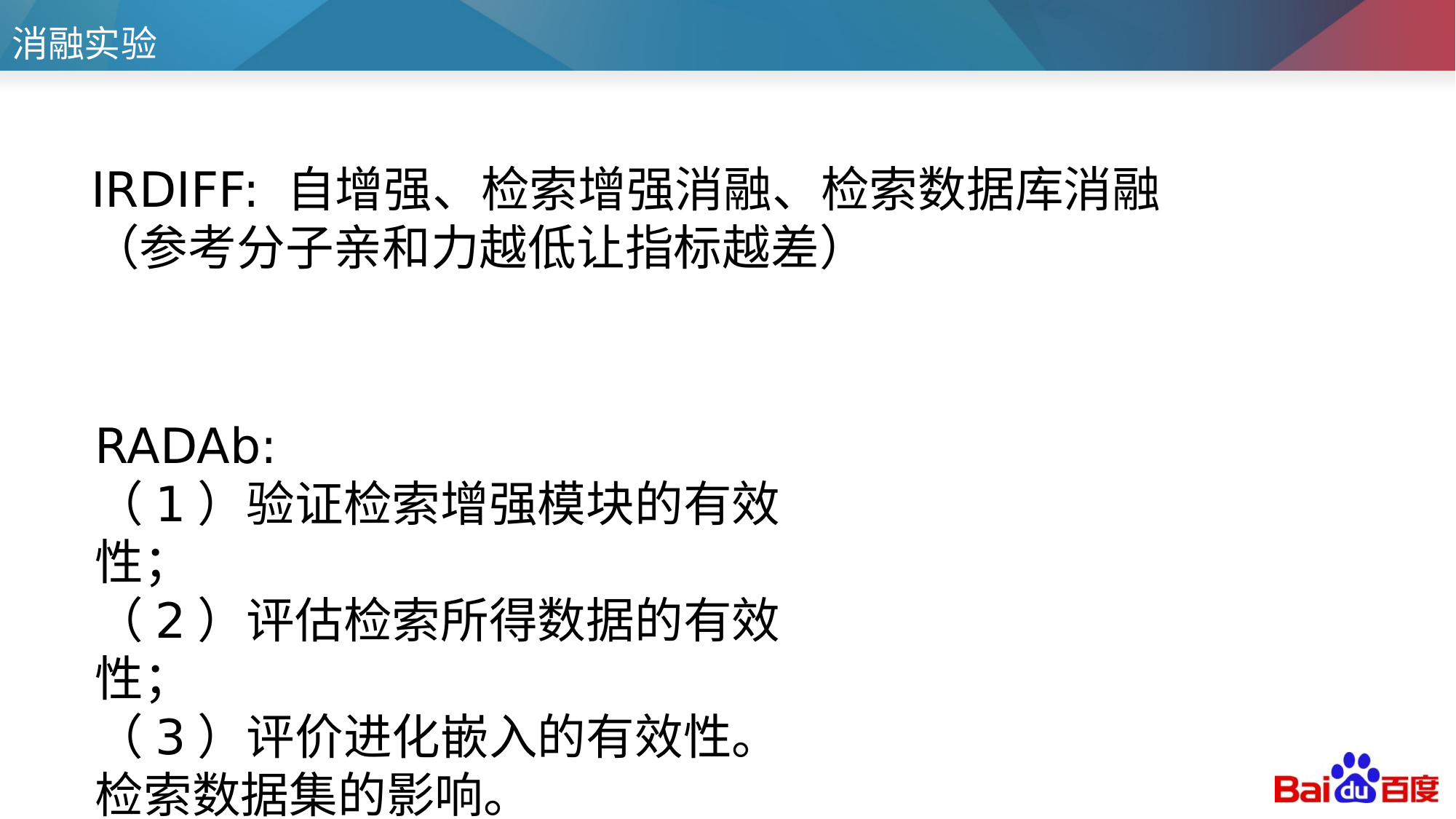

消融实验
IRDIFF: 自增强、检索增强消融、检索数据库消融（参考分子亲和力越低让指标越差）

RADAb:
（1）验证检索增强模块的有效性；
（2）评估检索所得数据的有效性；
（3）评价进化嵌入的有效性。
检索数据集的影响。